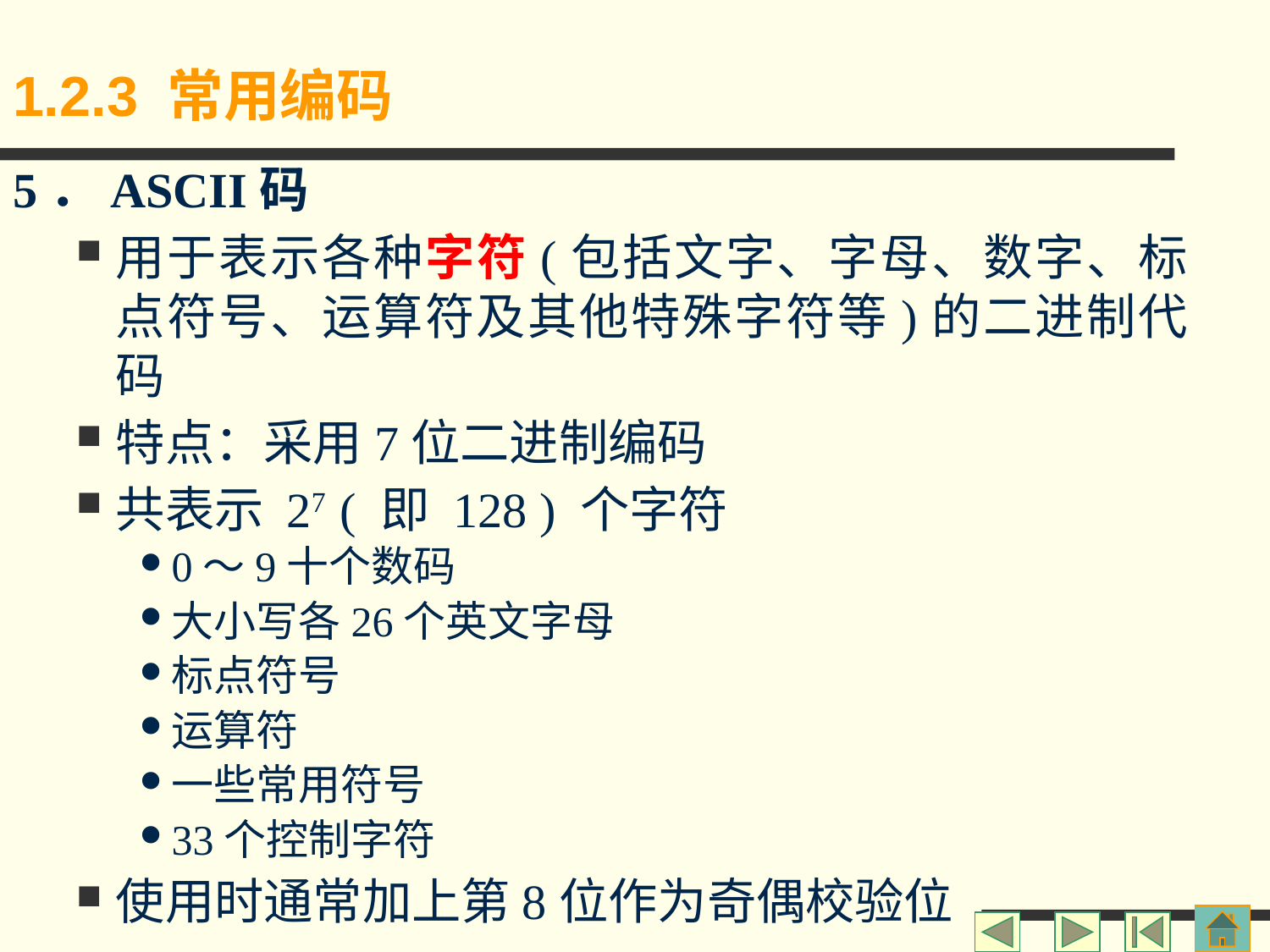

1.2.3 常用编码
5．ASCII码
用于表示各种字符(包括文字、字母、数字、标点符号、运算符及其他特殊字符等)的二进制代码
特点：采用7位二进制编码
共表示 27  ( 即 128 ) 个字符
0～9十个数码
大小写各26个英文字母
标点符号
运算符
一些常用符号
33个控制字符
使用时通常加上第8位作为奇偶校验位